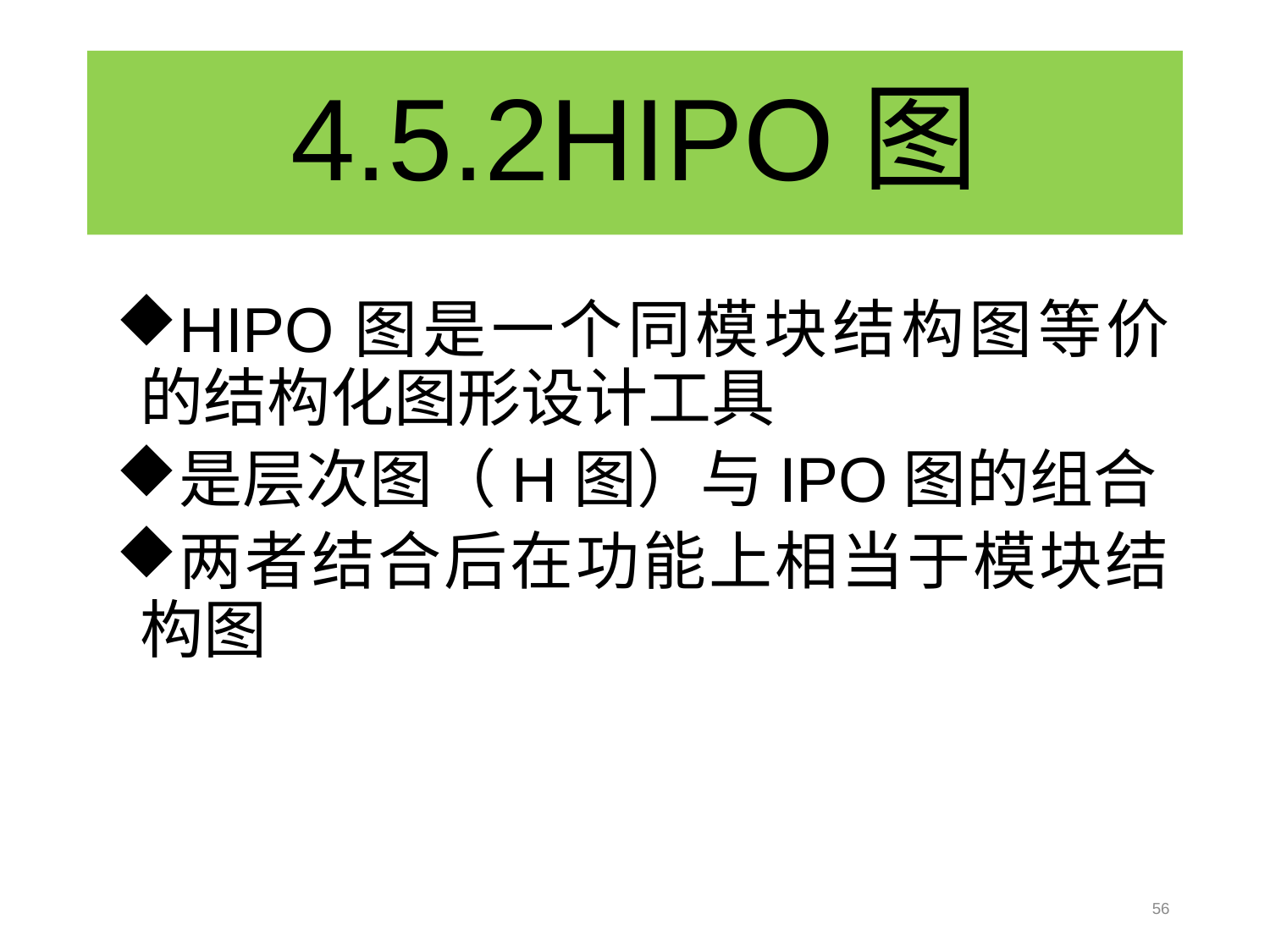

# 4.5.2HIPO图
HIPO图是一个同模块结构图等价的结构化图形设计工具
是层次图（H图）与IPO图的组合
两者结合后在功能上相当于模块结构图
56